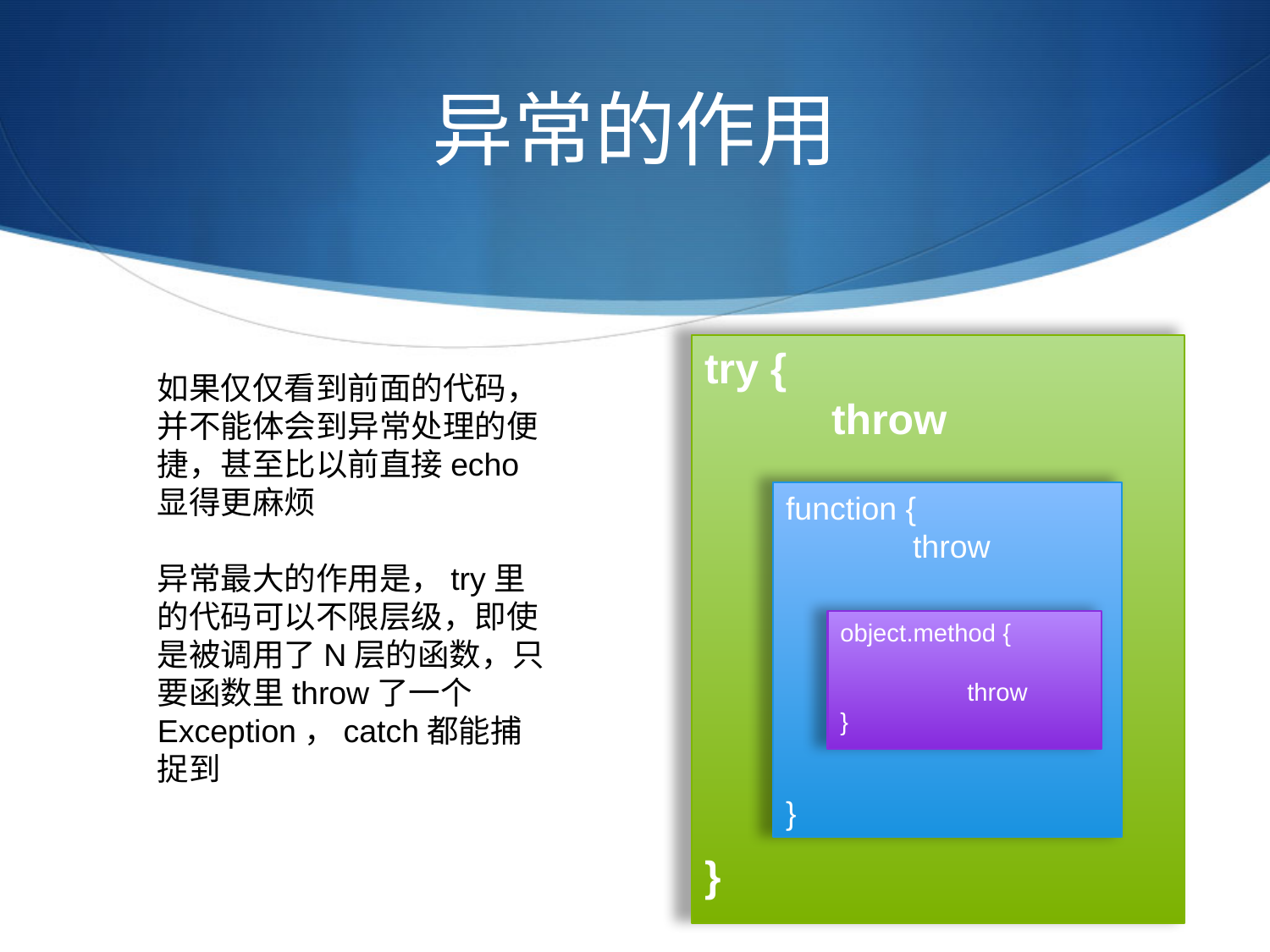

# 异常的作用
try {
	throw

}
如果仅仅看到前面的代码，并不能体会到异常处理的便捷，甚至比以前直接echo显得更麻烦

异常最大的作用是，try里的代码可以不限层级，即使是被调用了N层的函数，只要函数里throw了一个Exception，catch都能捕捉到
function {
	throw

}
object.method {

	throw
}